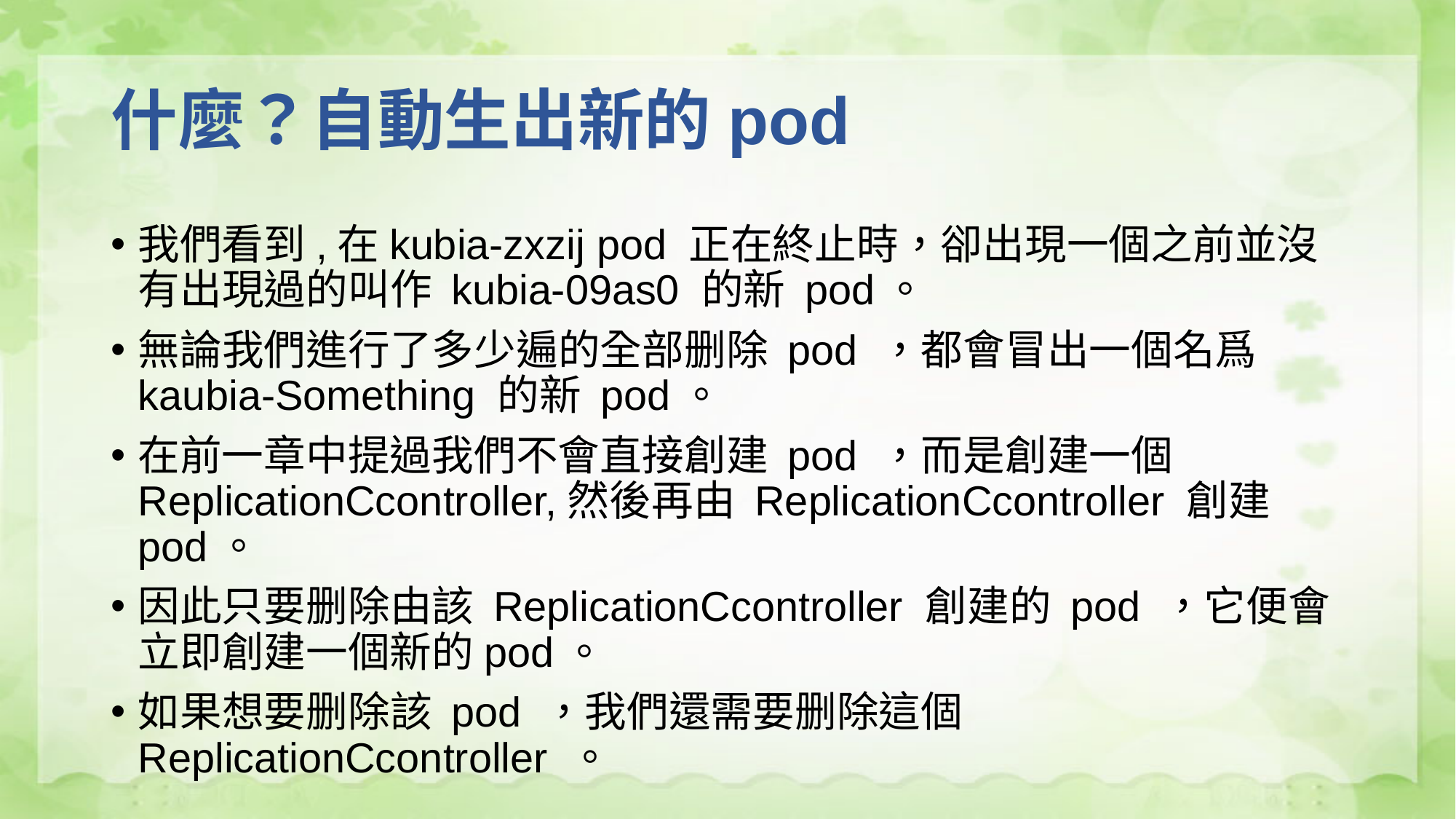

# 什麼？自動生出新的pod
我們看到,在kubia-zxzij pod 正在終止時，卻出現一個之前並沒有出現過的叫作 kubia-09as0 的新 pod。
無論我們進行了多少遍的全部删除 pod ，都會冒出一個名爲 kaubia-Something 的新 pod。
在前一章中提過我們不會直接創建 pod ，而是創建一個ReplicationCcontroller,然後再由 ReplicationCcontroller 創建 pod。
因此只要删除由該 ReplicationCcontroller 創建的 pod ，它便會立即創建一個新的pod。
如果想要删除該 pod ，我們還需要删除這個 ReplicationCcontroller 。